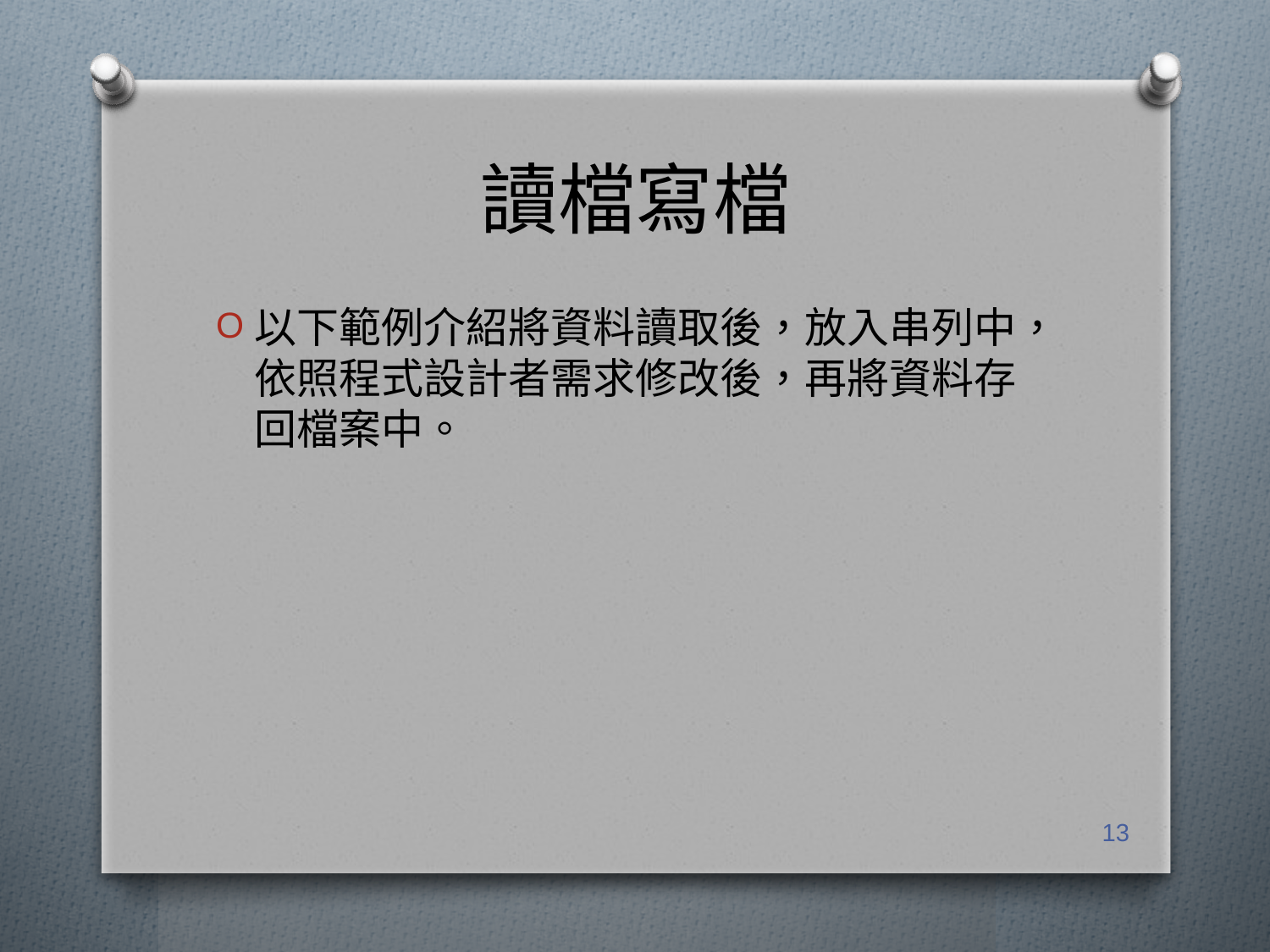

# 讀檔寫檔
以下範例介紹將資料讀取後，放入串列中，依照程式設計者需求修改後，再將資料存回檔案中。
13